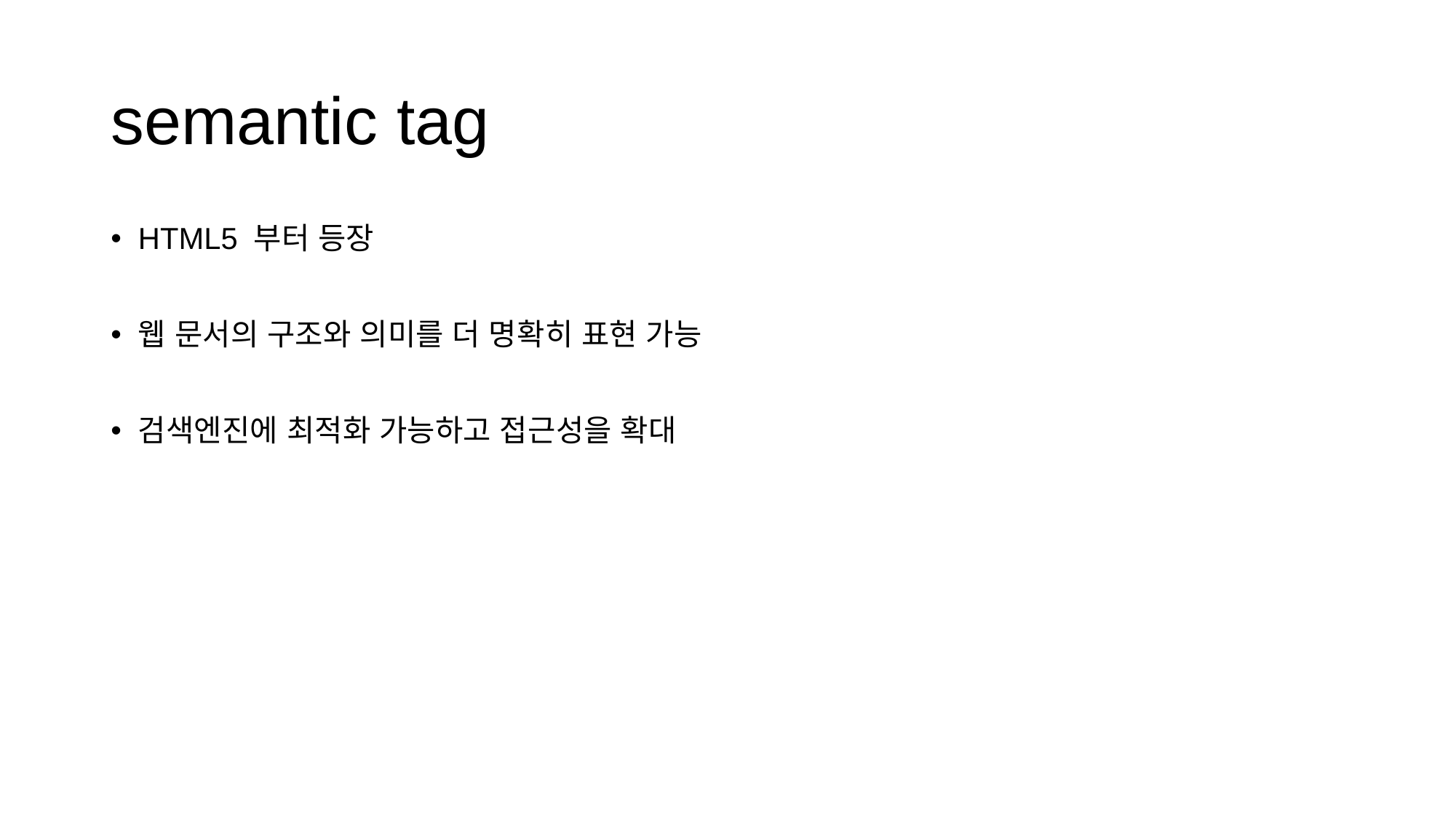

# semantic tag
HTML5 부터 등장

웹 문서의 구조와 의미를 더 명확히 표현 가능

검색엔진에 최적화 가능하고 접근성을 확대